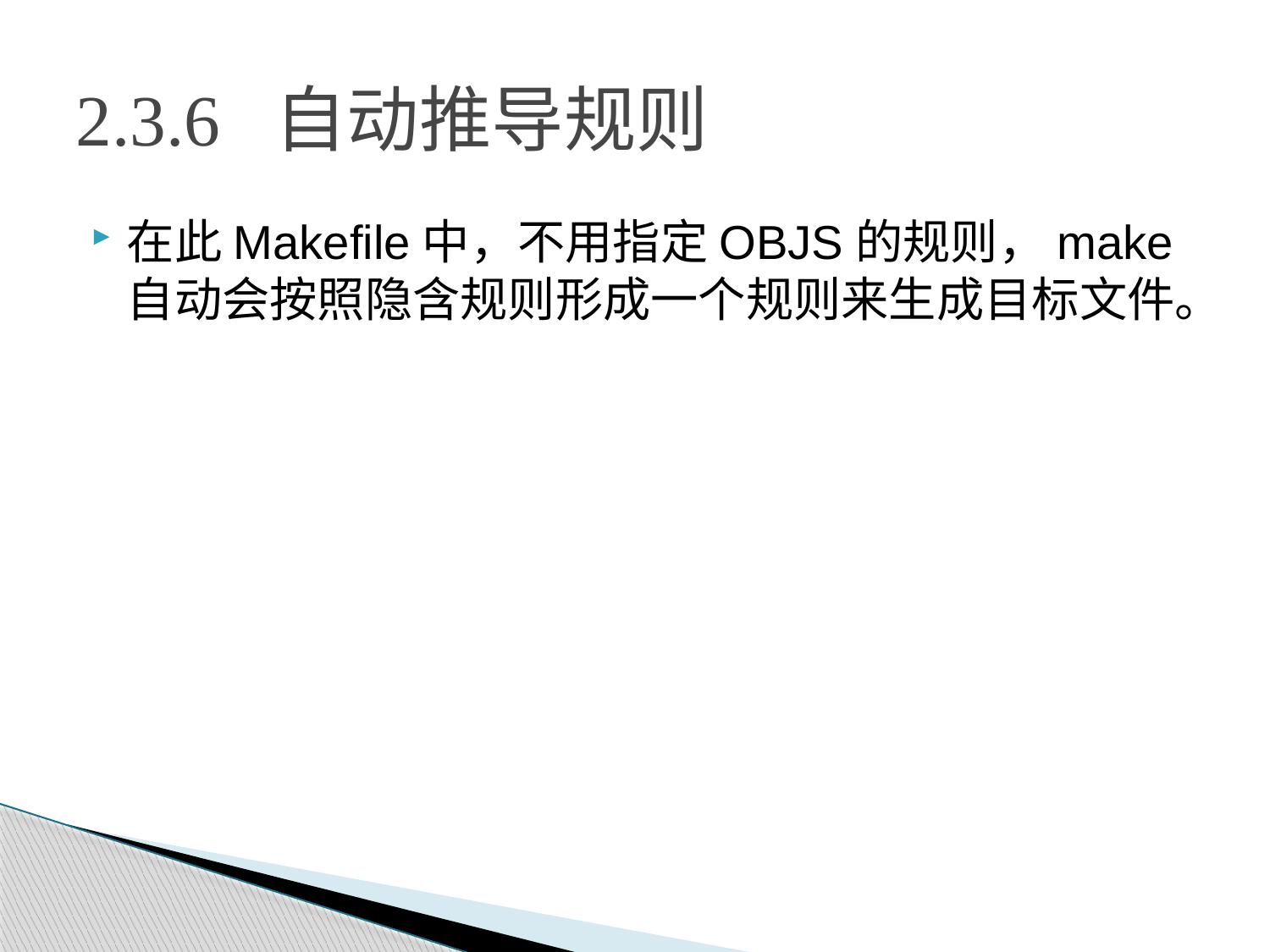

# 2.3.6  自动推导规则
在此Makefile中，不用指定OBJS的规则，make自动会按照隐含规则形成一个规则来生成目标文件。